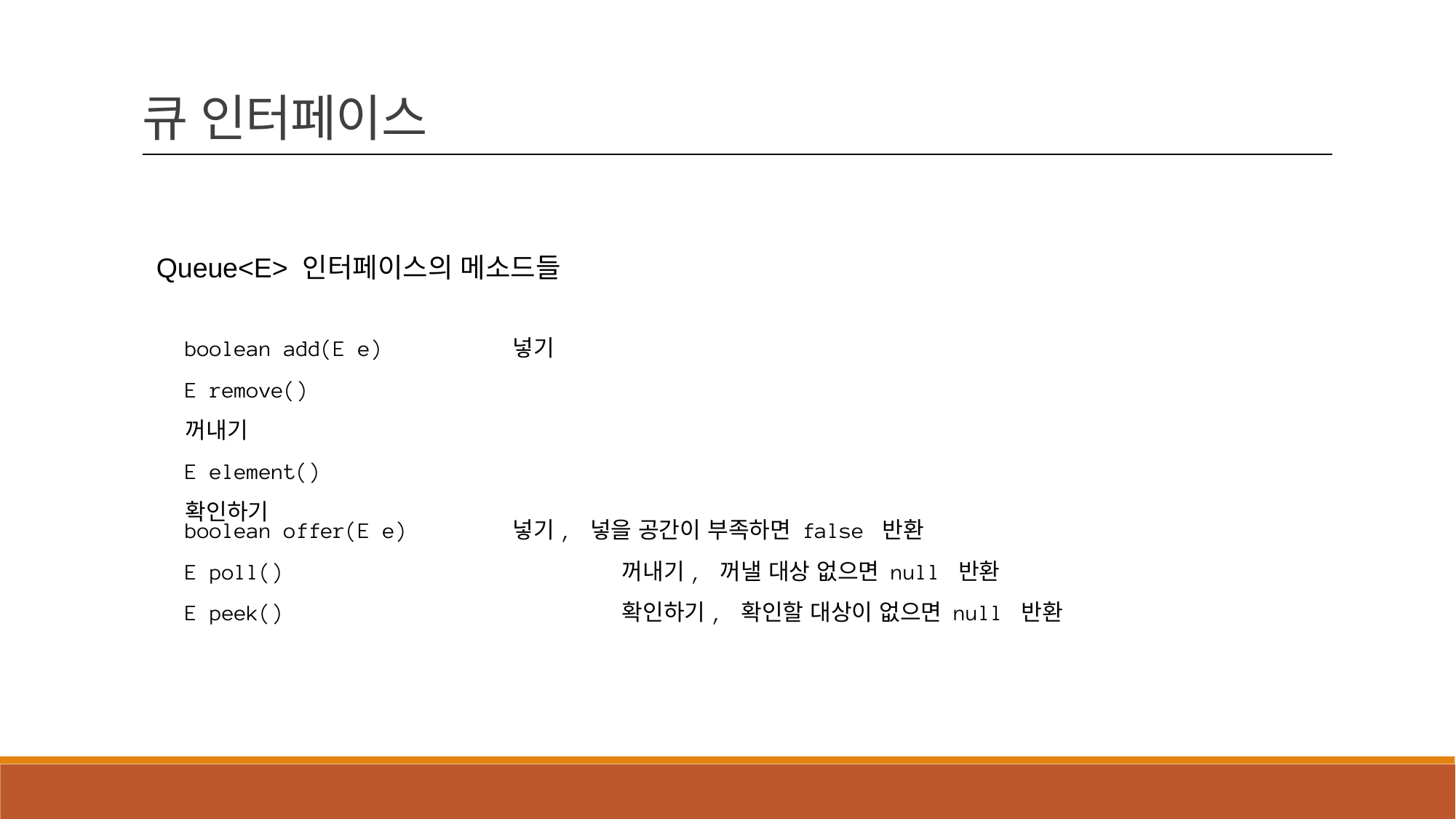

큐 인터페이스
Queue<E> 인터페이스의 메소드들
boolean add(E e) 		넣기
E remove() 			꺼내기
E element() 			확인하기
boolean offer(E e) 	넣기, 넣을 공간이 부족하면 false 반환
E poll() 			꺼내기, 꺼낼 대상 없으면 null 반환
E peek() 			확인하기, 확인할 대상이 없으면 null 반환